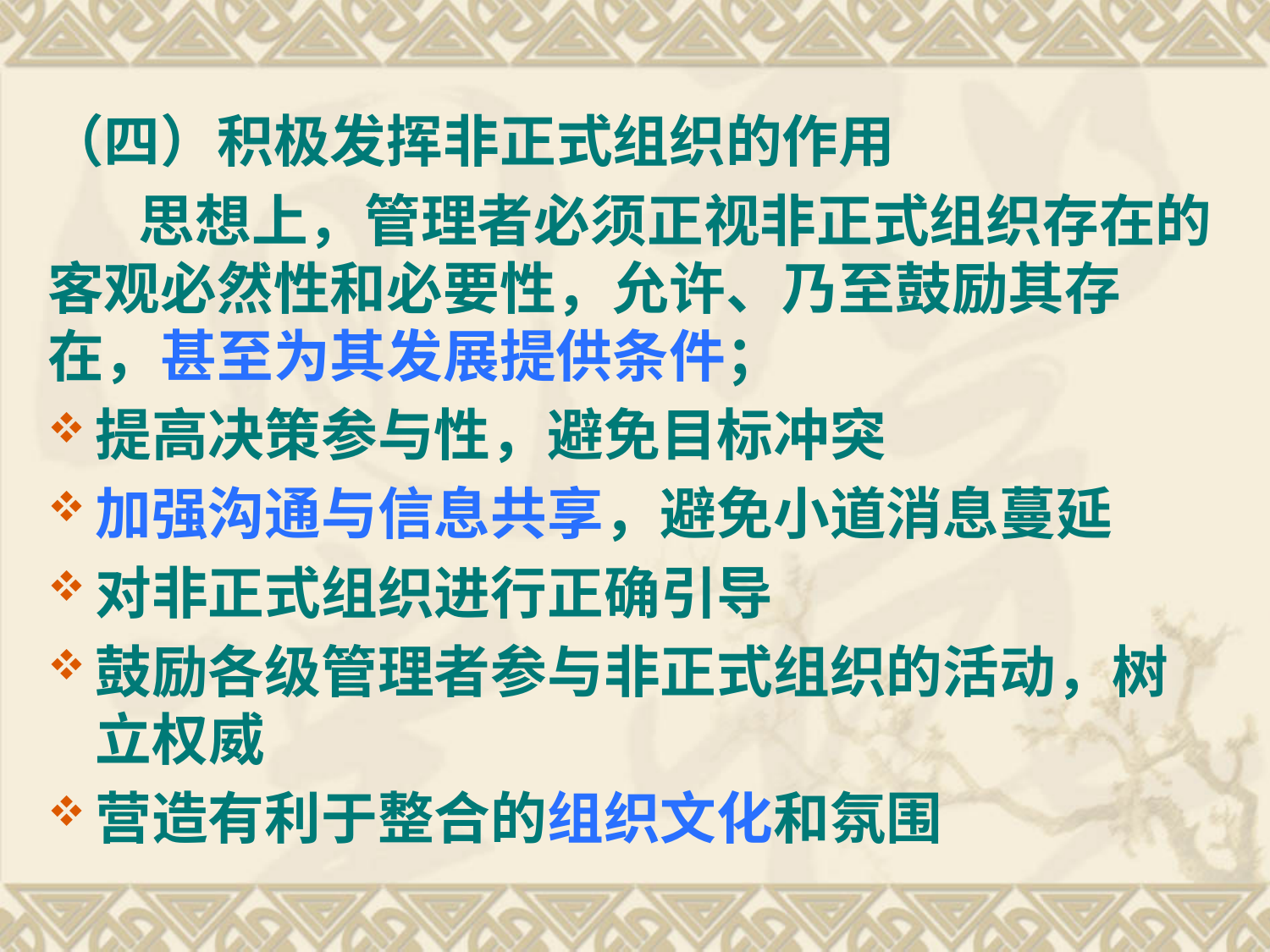

（四）积极发挥非正式组织的作用
      思想上，管理者必须正视非正式组织存在的客观必然性和必要性，允许、乃至鼓励其存在，甚至为其发展提供条件；
提高决策参与性，避免目标冲突
加强沟通与信息共享，避免小道消息蔓延
对非正式组织进行正确引导
鼓励各级管理者参与非正式组织的活动，树立权威
营造有利于整合的组织文化和氛围